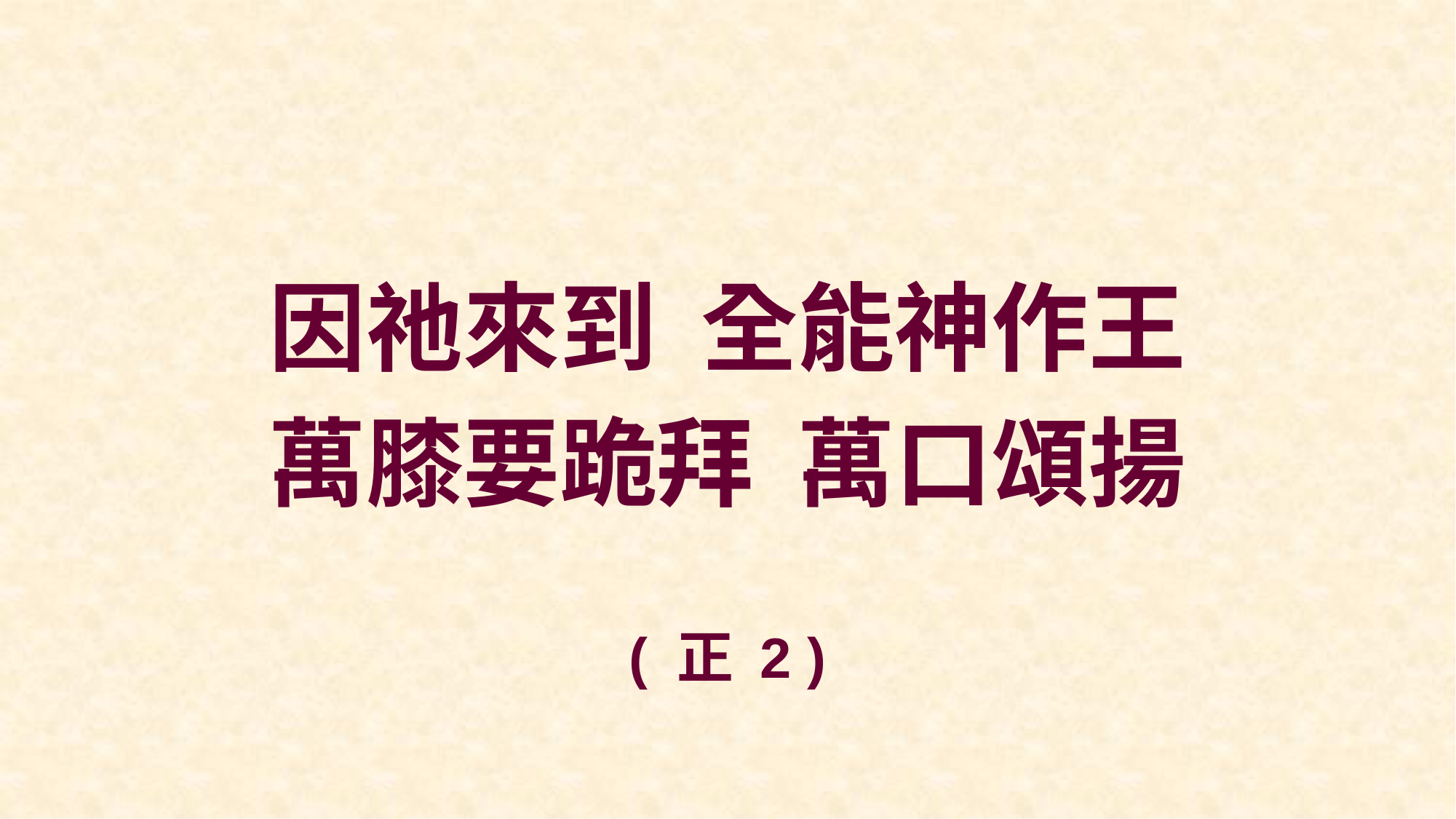

因祂來到  全能神作王
萬膝要跪拜  萬口頌揚
( 正 2 )